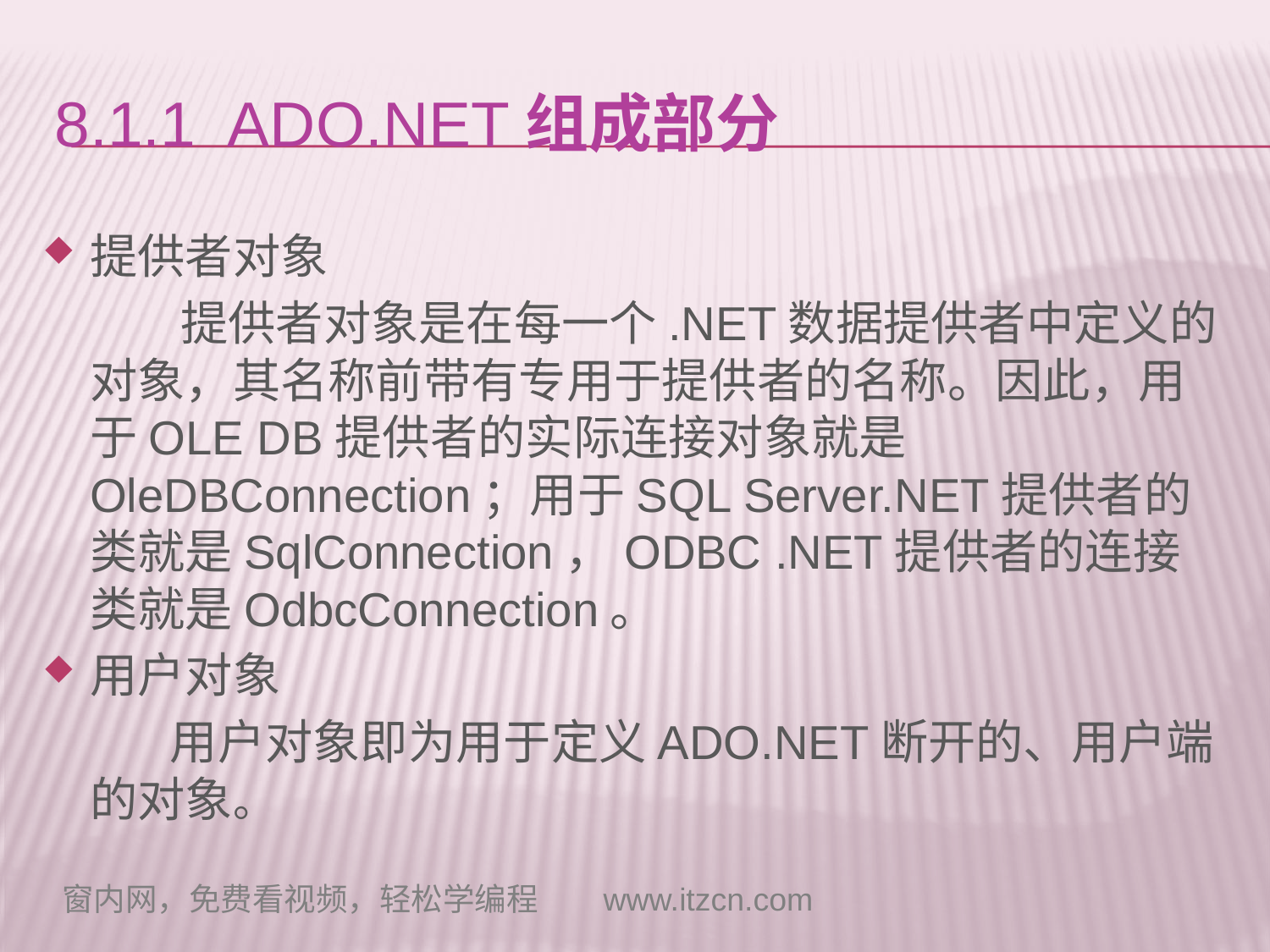

# 8.1.1  ADO.NET组成部分

提供者对象
            提供者对象是在每一个.NET数据提供者中定义的对象，其名称前带有专用于提供者的名称。因此，用于OLE DB提供者的实际连接对象就是OleDBConnection；用于SQL Server.NET提供者的类就是SqlConnection，ODBC .NET提供者的连接类就是OdbcConnection。
用户对象
           用户对象即为用于定义ADO.NET断开的、用户端的对象。